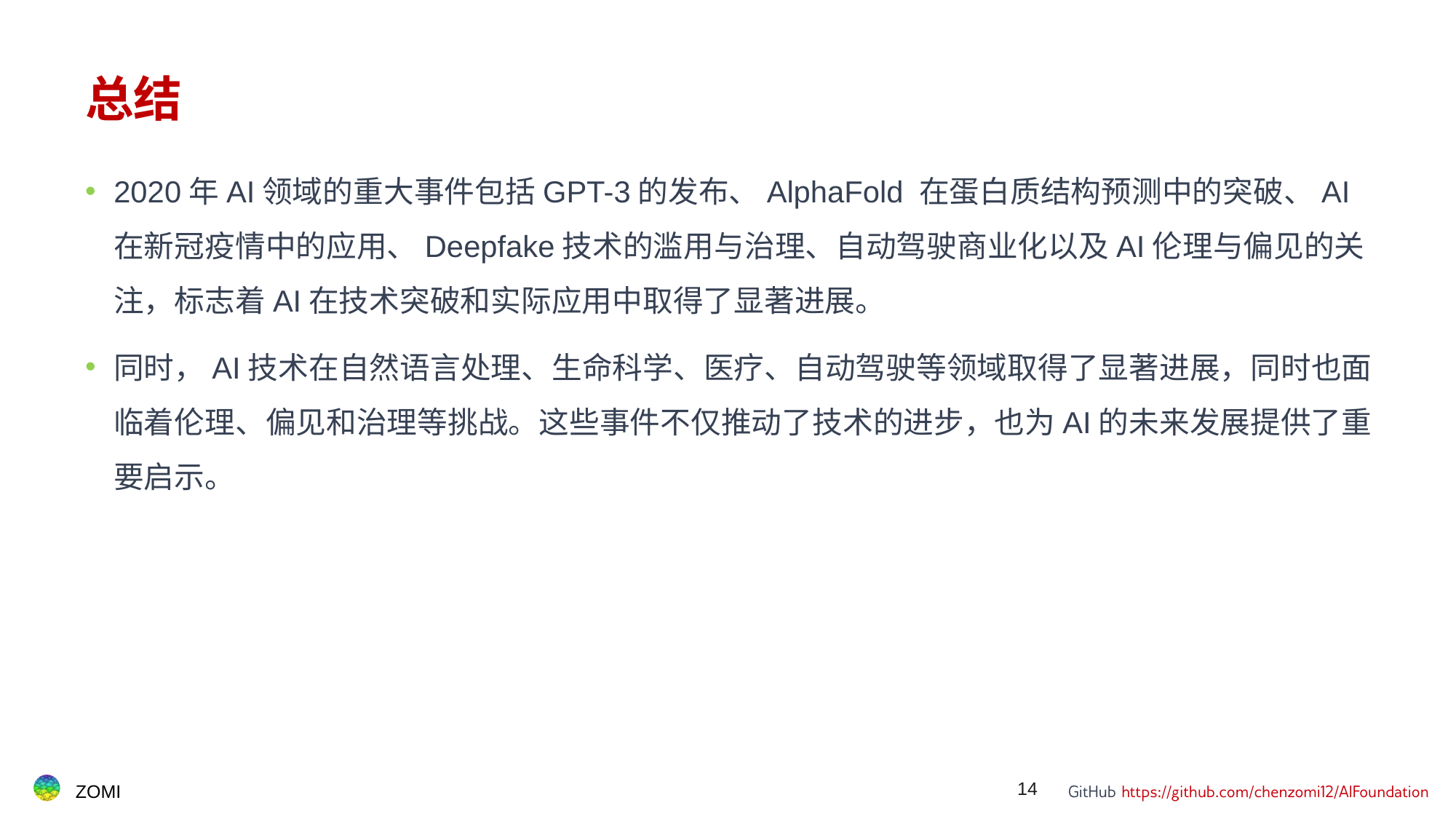

# 总结
2020年AI领域的重大事件包括GPT-3的发布、AlphaFold 在蛋白质结构预测中的突破、AI在新冠疫情中的应用、Deepfake技术的滥用与治理、自动驾驶商业化以及AI伦理与偏见的关注，标志着AI在技术突破和实际应用中取得了显著进展。
同时，AI技术在自然语言处理、生命科学、医疗、自动驾驶等领域取得了显著进展，同时也面临着伦理、偏见和治理等挑战。这些事件不仅推动了技术的进步，也为AI的未来发展提供了重要启示。